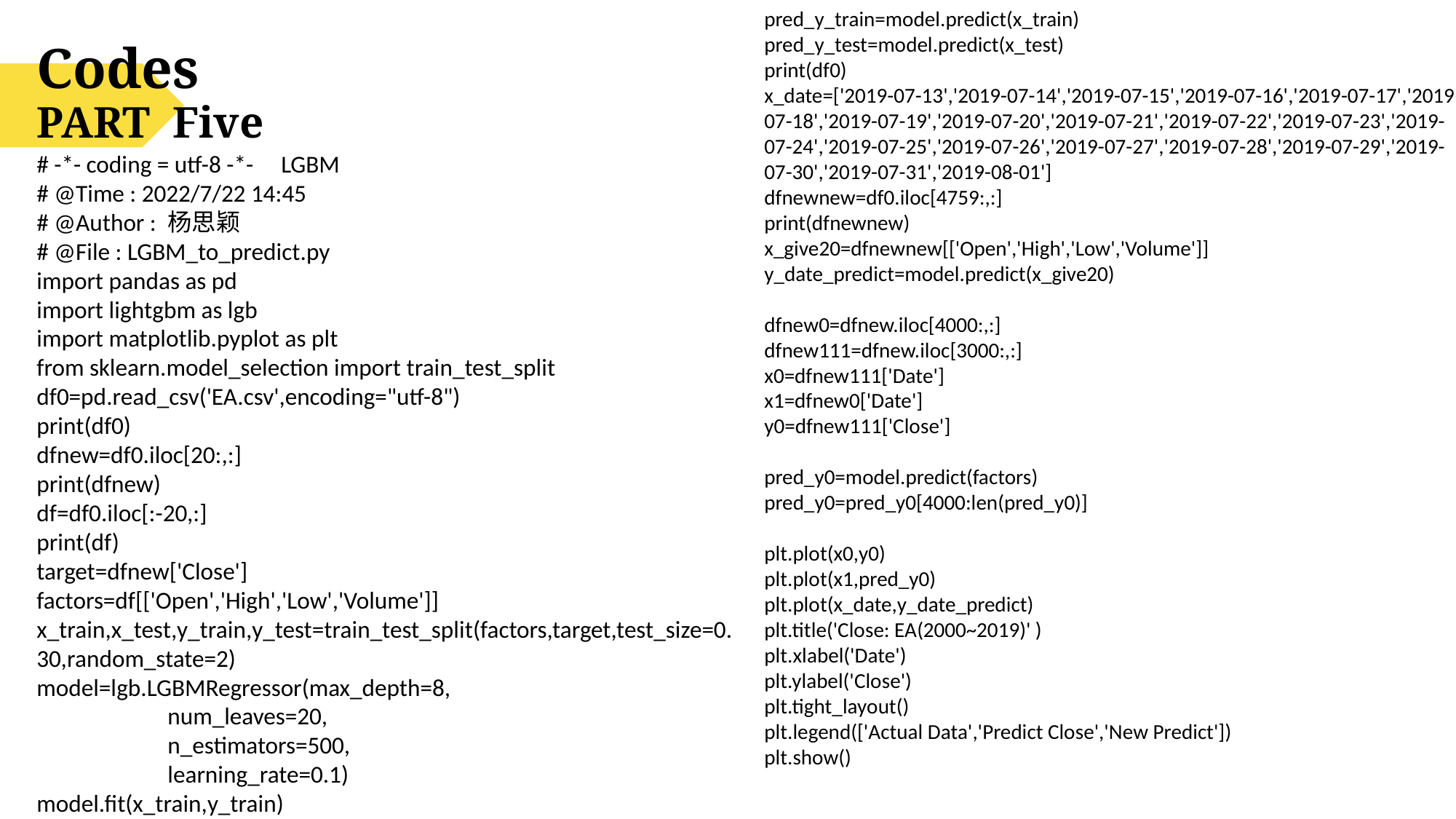

pred_y_train=model.predict(x_train)
pred_y_test=model.predict(x_test)
print(df0)
x_date=['2019-07-13','2019-07-14','2019-07-15','2019-07-16','2019-07-17','2019-07-18','2019-07-19','2019-07-20','2019-07-21','2019-07-22','2019-07-23','2019-07-24','2019-07-25','2019-07-26','2019-07-27','2019-07-28','2019-07-29','2019-07-30','2019-07-31','2019-08-01']
dfnewnew=df0.iloc[4759:,:]
print(dfnewnew)
x_give20=dfnewnew[['Open','High','Low','Volume']]
y_date_predict=model.predict(x_give20)

dfnew0=dfnew.iloc[4000:,:]
dfnew111=dfnew.iloc[3000:,:]
x0=dfnew111['Date']
x1=dfnew0['Date']
y0=dfnew111['Close']

pred_y0=model.predict(factors)
pred_y0=pred_y0[4000:len(pred_y0)]

plt.plot(x0,y0)
plt.plot(x1,pred_y0)
plt.plot(x_date,y_date_predict)
plt.title('Close: EA(2000~2019)' )
plt.xlabel('Date')
plt.ylabel('Close')
plt.tight_layout()
plt.legend(['Actual Data','Predict Close','New Predict'])
plt.show()
Codes
PART  Five

# -*- coding = utf-8 -*-     LGBM
# @Time : 2022/7/22 14:45
# @Author : 杨思颖
# @File : LGBM_to_predict.py
import pandas as pd
import lightgbm as lgb
import matplotlib.pyplot as plt
from sklearn.model_selection import train_test_split
df0=pd.read_csv('EA.csv',encoding="utf-8")
print(df0)
dfnew=df0.iloc[20:,:]
print(dfnew)
df=df0.iloc[:-20,:]
print(df)
target=dfnew['Close']
factors=df[['Open','High','Low','Volume']]
x_train,x_test,y_train,y_test=train_test_split(factors,target,test_size=0.30,random_state=2)
model=lgb.LGBMRegressor(max_depth=8,
                        num_leaves=20,
                        n_estimators=500,
                        learning_rate=0.1)
model.fit(x_train,y_train)